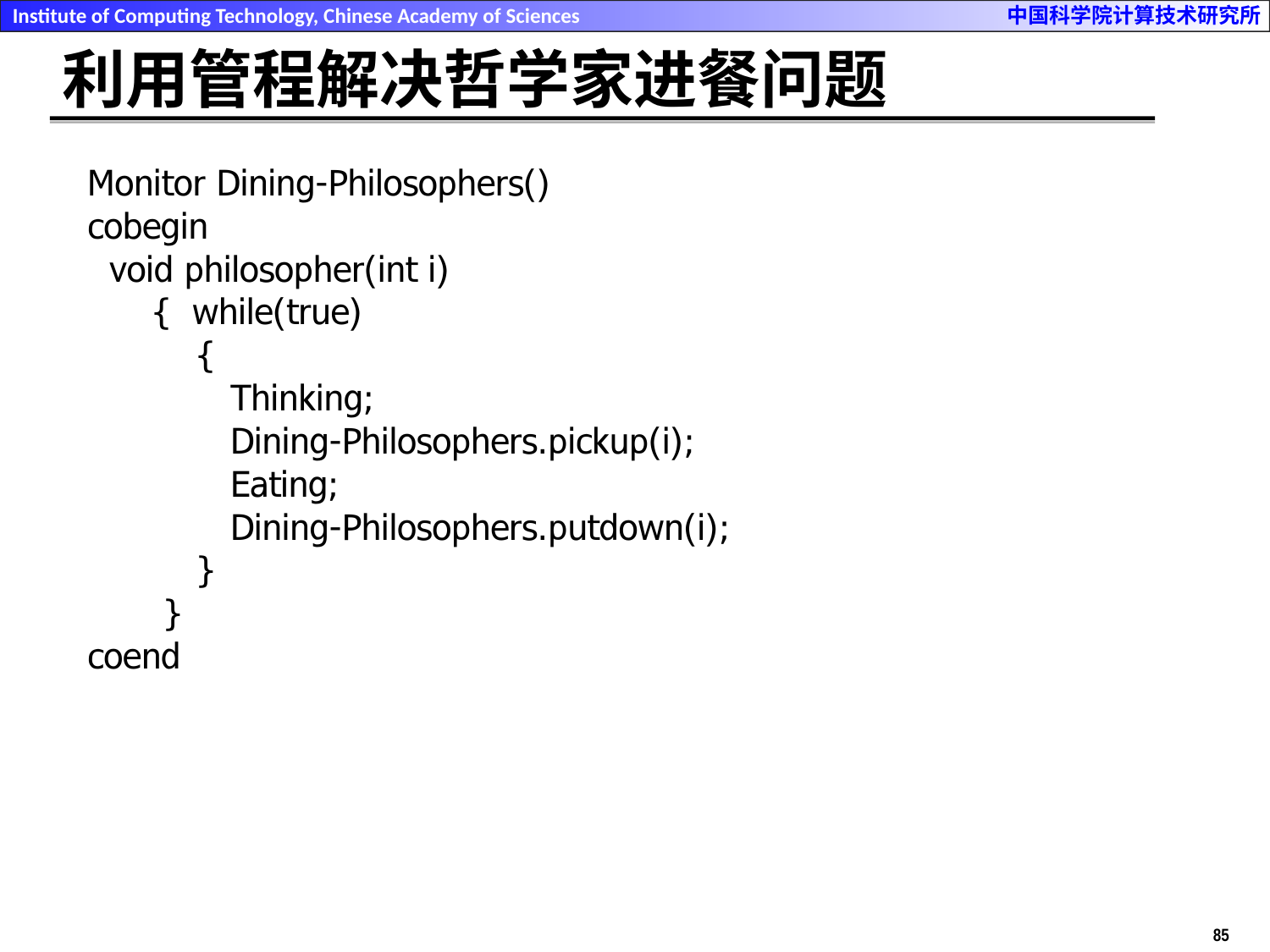

# 利用管程解决哲学家进餐问题
Monitor Dining-Philosophers()
cobegin
  void philosopher(int i)
      {  while(true)
          {
             Thinking;
             Dining-Philosophers.pickup(i);
             Eating;
             Dining-Philosophers.putdown(i);
          }
       }
coend